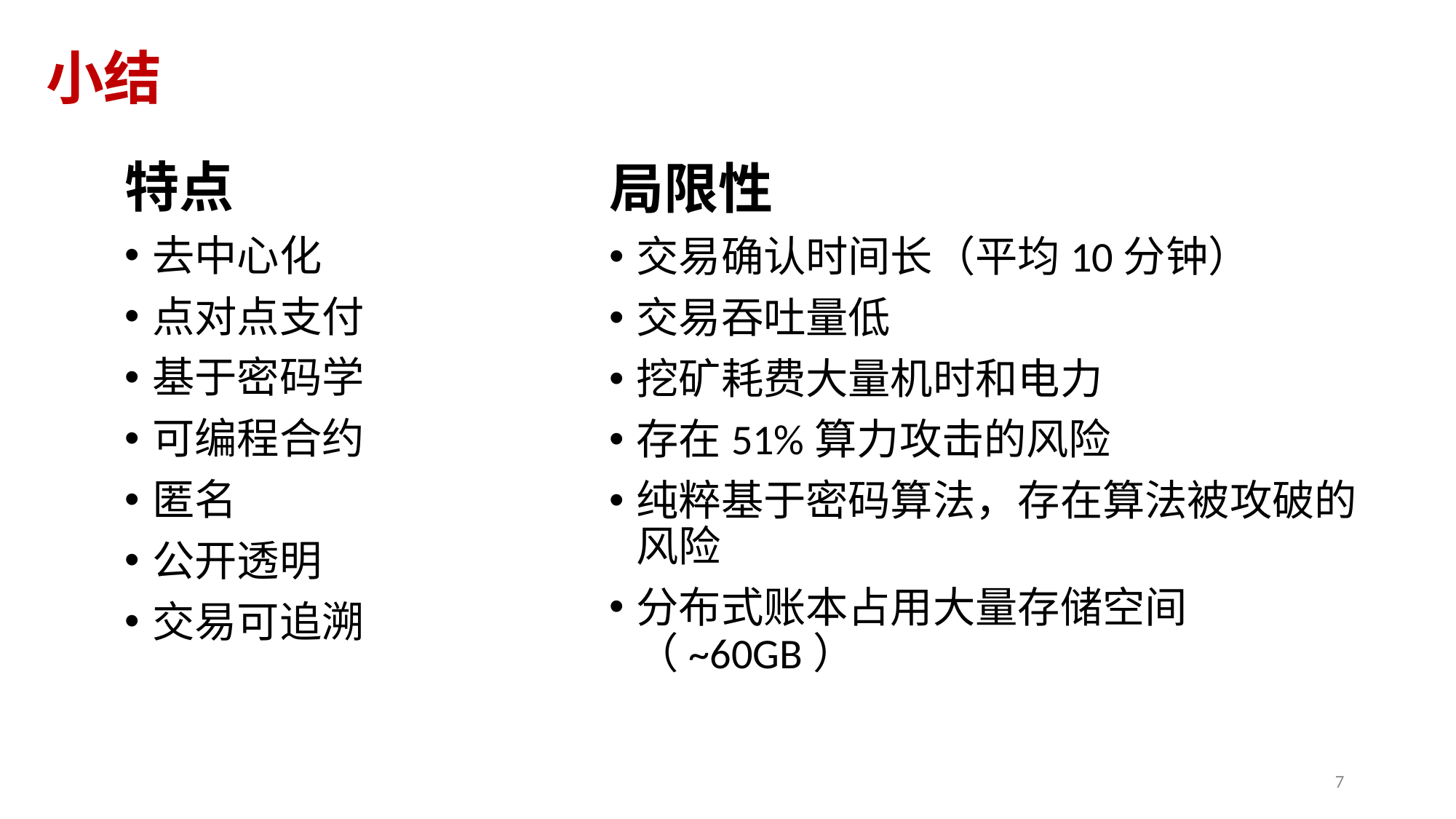

# 小结
特点
去中心化
点对点支付
基于密码学
可编程合约
匿名
公开透明
交易可追溯
局限性
交易确认时间长（平均10分钟）
交易吞吐量低
挖矿耗费大量机时和电力
存在51%算力攻击的风险
纯粹基于密码算法，存在算法被攻破的风险
分布式账本占用大量存储空间（~60GB）
7